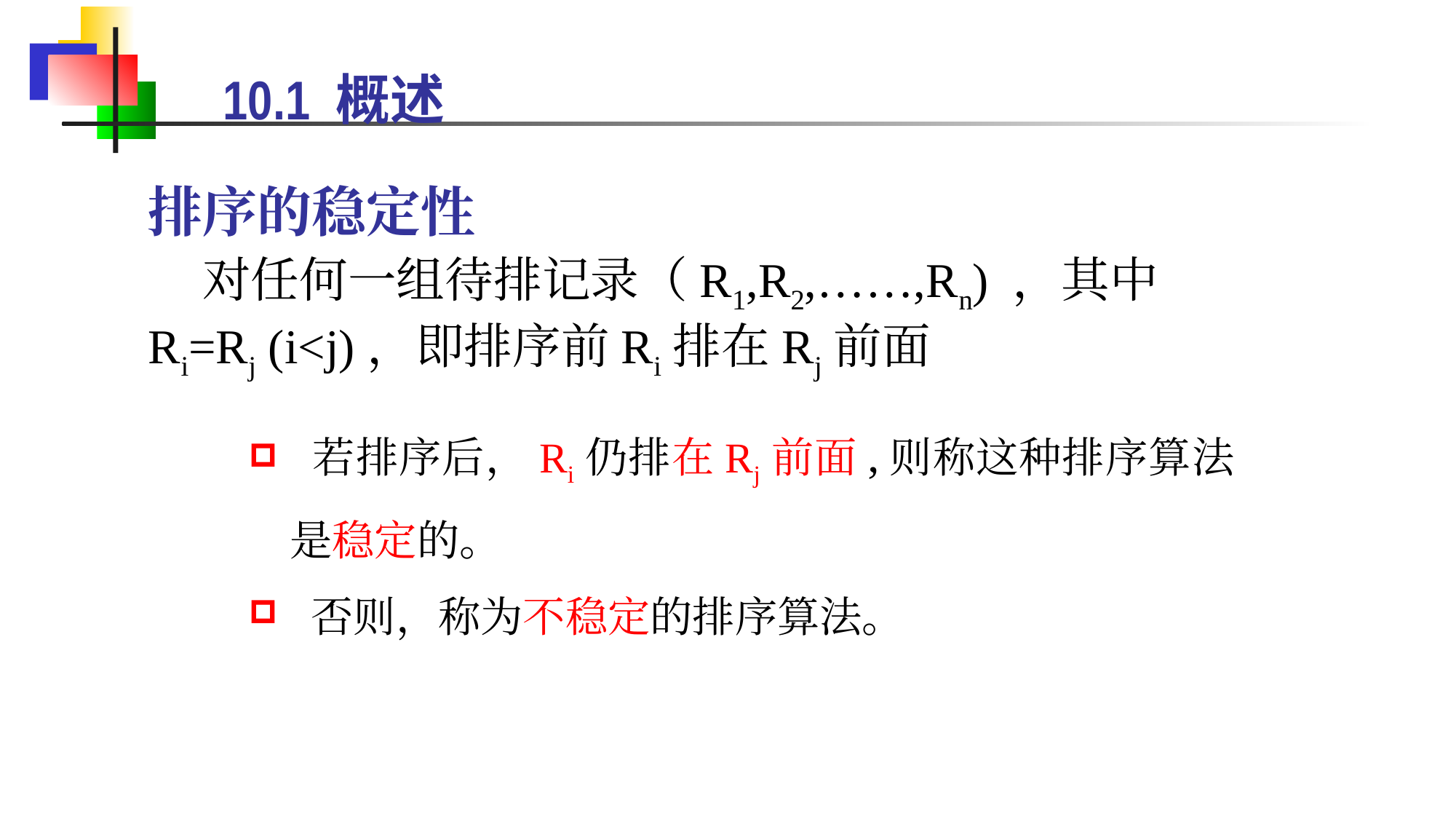

10.1 概述
排序的稳定性
   对任何一组待排记录（R1,R2,……,Rn) ，其中
Ri=Rj (i<j)，即排序前Ri排在Rj前面

 若排序后，Ri仍排在Rj前面,则称这种排序算法是稳定的。
 否则，称为不稳定的排序算法。